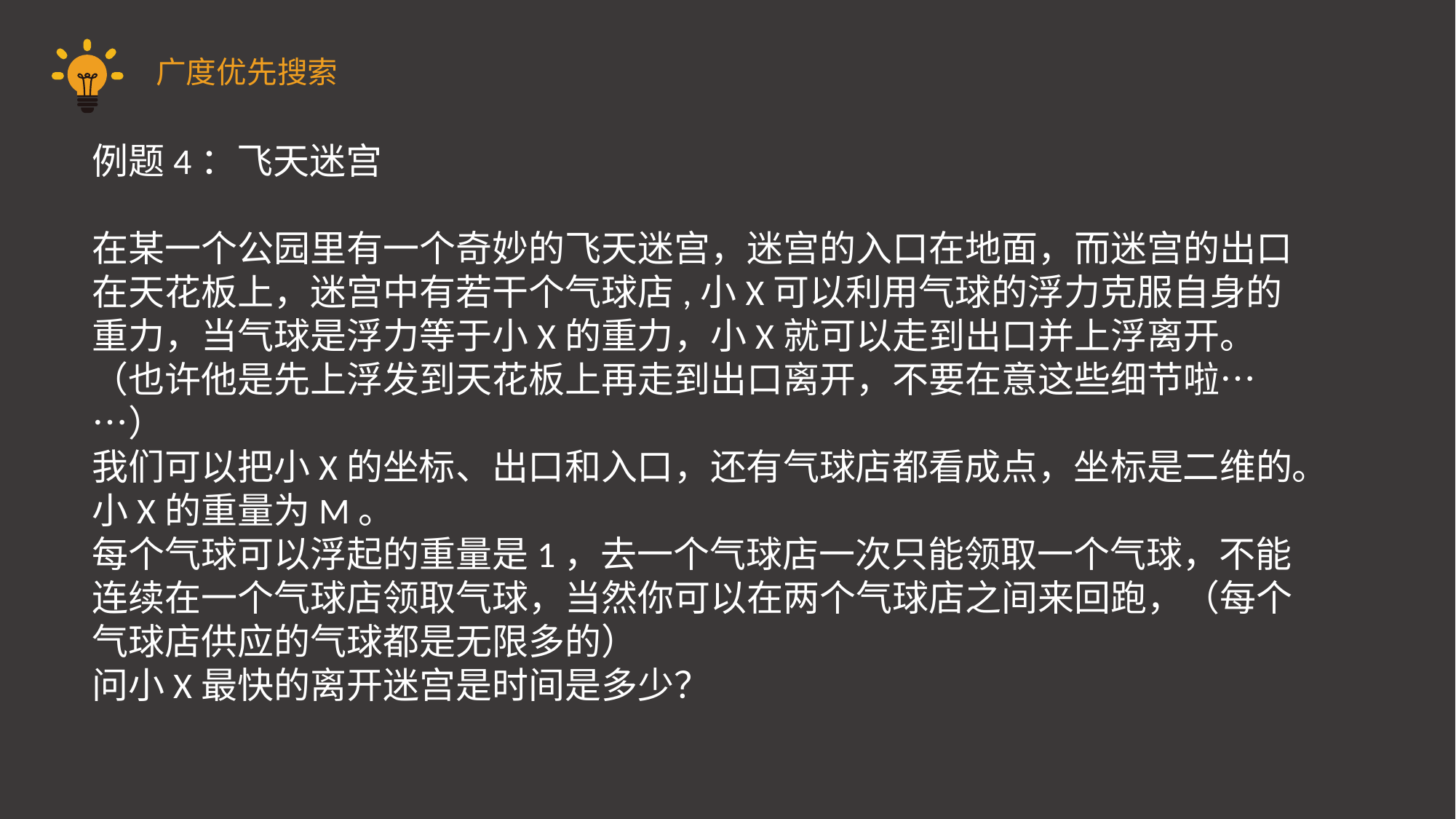

广度优先搜索
例题4：飞天迷宫

在某一个公园里有一个奇妙的飞天迷宫，迷宫的入口在地面，而迷宫的出口在天花板上，迷宫中有若干个气球店,小X可以利用气球的浮力克服自身的重力，当气球是浮力等于小X的重力，小X就可以走到出口并上浮离开。（也许他是先上浮发到天花板上再走到出口离开，不要在意这些细节啦……）
我们可以把小X的坐标、出口和入口，还有气球店都看成点，坐标是二维的。小X的重量为M。
每个气球可以浮起的重量是1，去一个气球店一次只能领取一个气球，不能连续在一个气球店领取气球，当然你可以在两个气球店之间来回跑，（每个气球店供应的气球都是无限多的）
问小X最快的离开迷宫是时间是多少？